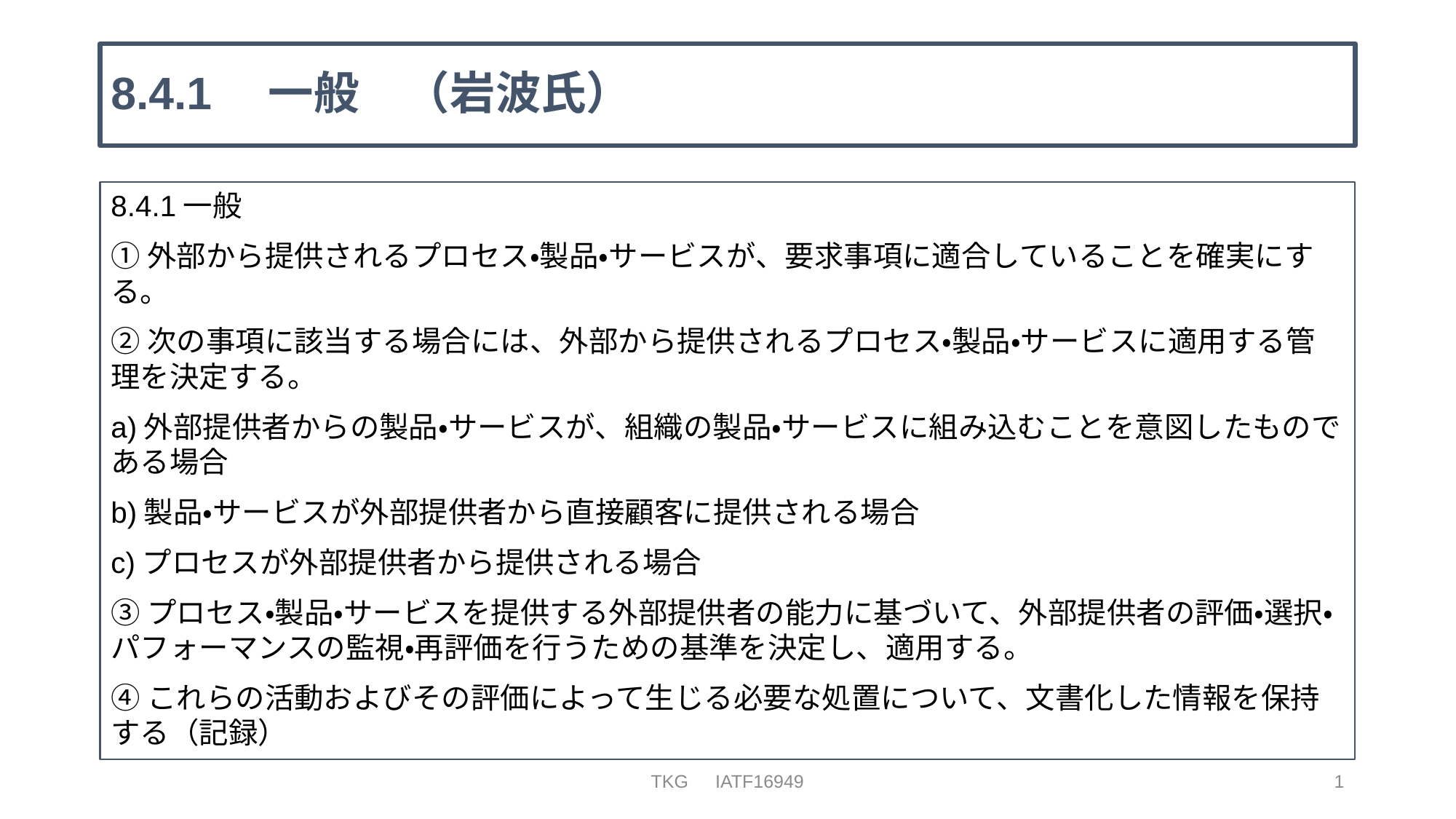

# 8.4.1　一般　（岩波氏）
8.4.1一般
①外部から提供されるプロセス・製品・サービスが、要求事項に適合していることを確実にする。
②次の事項に該当する場合には、外部から提供されるプロセス・製品・サービスに適用する管理を決定する。
a)外部提供者からの製品・サービスが、組織の製品・サービスに組み込むことを意図したものである場合
b)製品・サービスが外部提供者から直接顧客に提供される場合
c)プロセスが外部提供者から提供される場合
③プロセス・製品・サービスを提供する外部提供者の能力に基づいて、外部提供者の評価・選択・パフォーマンスの監視・再評価を行うための基準を決定し、適用する。
④これらの活動およびその評価によって生じる必要な処置について、文書化した情報を保持する（記録）
TKG　IATF16949
1